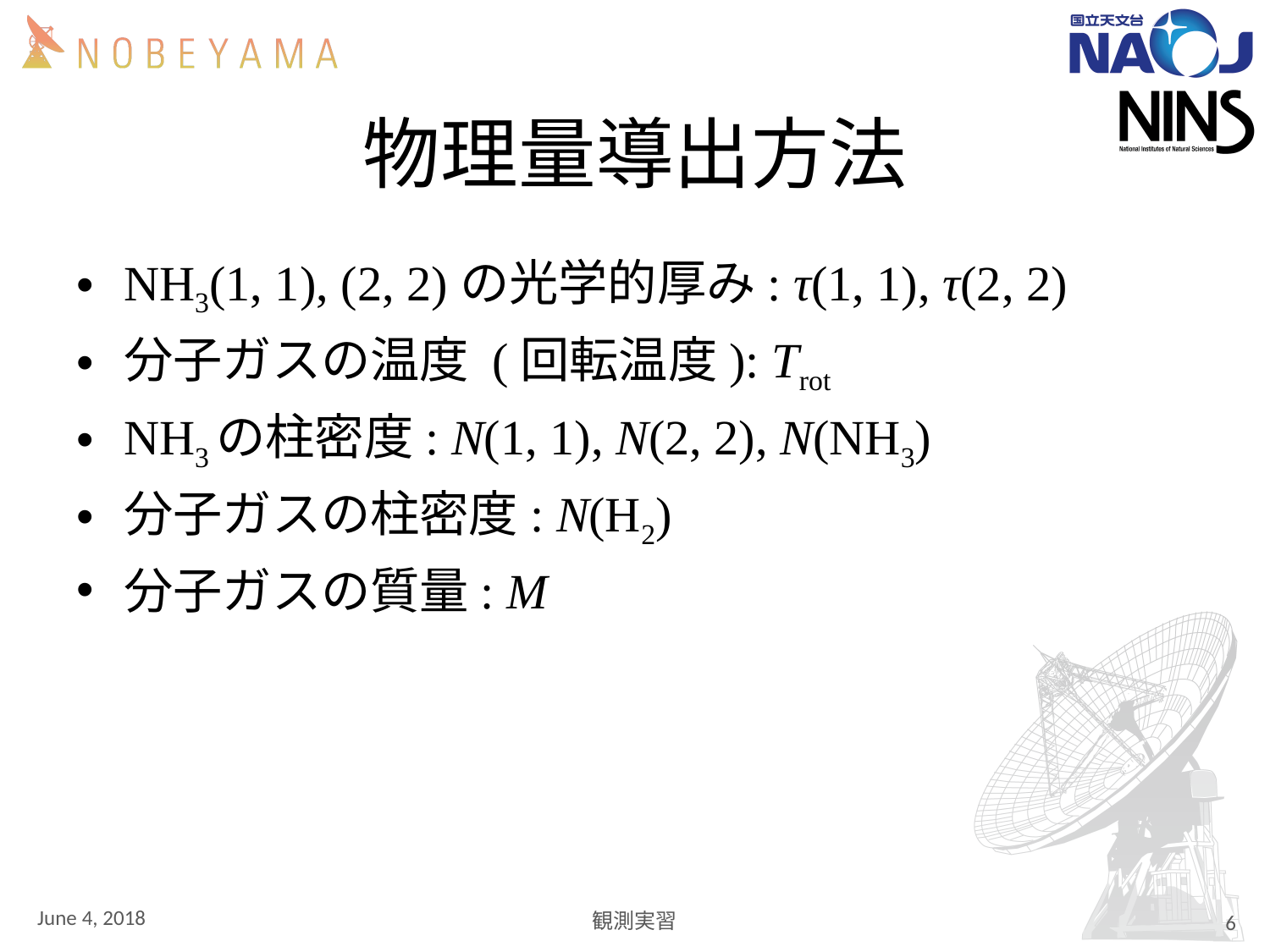

# 物理量導出方法
NH3(1, 1), (2, 2)の光学的厚み: τ(1, 1), τ(2, 2)
分子ガスの温度 (回転温度): Trot
NH3の柱密度: N(1, 1), N(2, 2), N(NH3)
分子ガスの柱密度: N(H2)
分子ガスの質量: M
June 4, 2018
観測実習
6